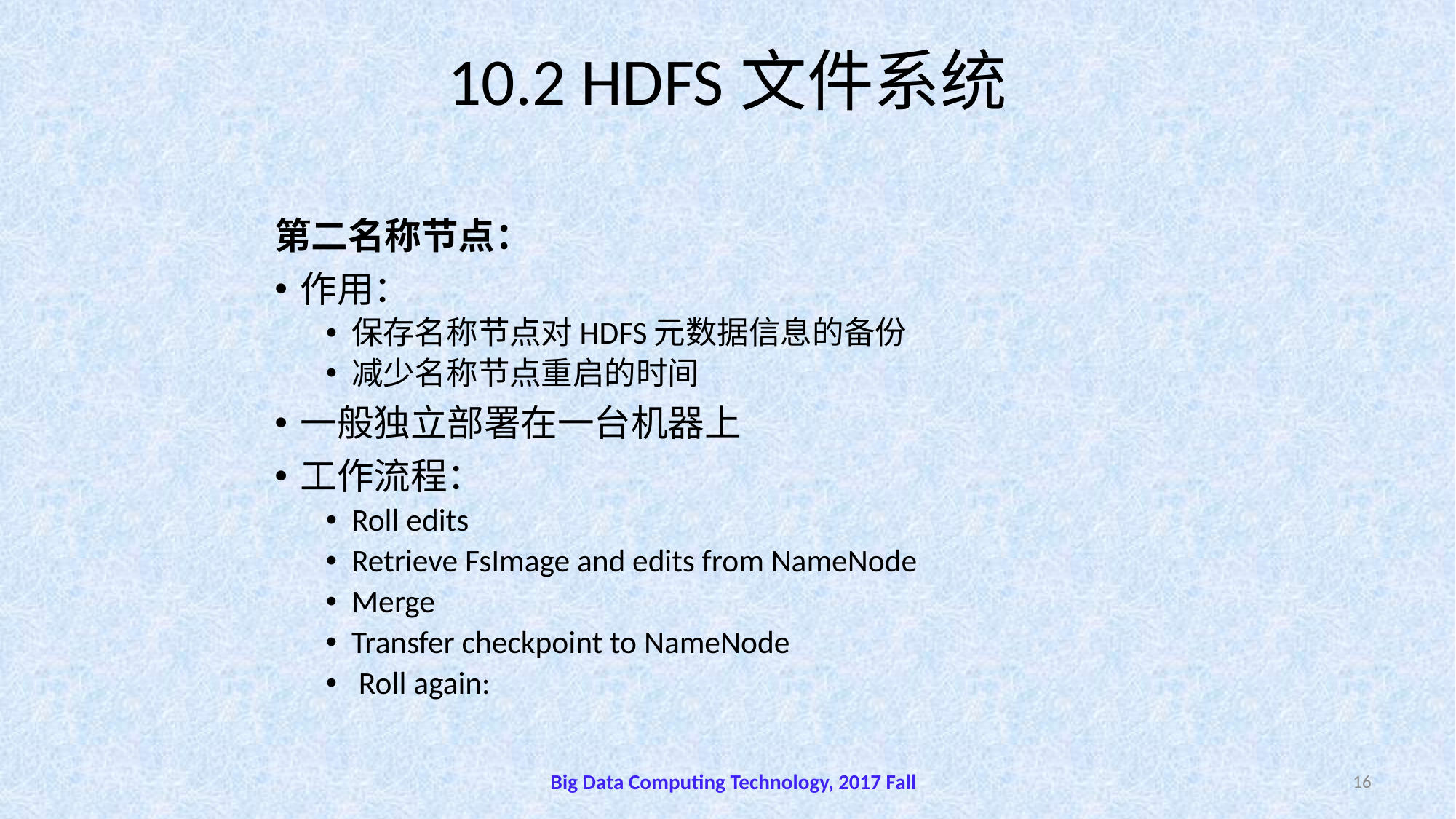

# 10.2 HDFS文件系统
第二名称节点：
作用：
保存名称节点对HDFS元数据信息的备份
减少名称节点重启的时间
一般独立部署在一台机器上
工作流程：
Roll edits
Retrieve FsImage and edits from NameNode
Merge
Transfer checkpoint to NameNode
 Roll again:
Big Data Computing Technology, 2017 Fall
16